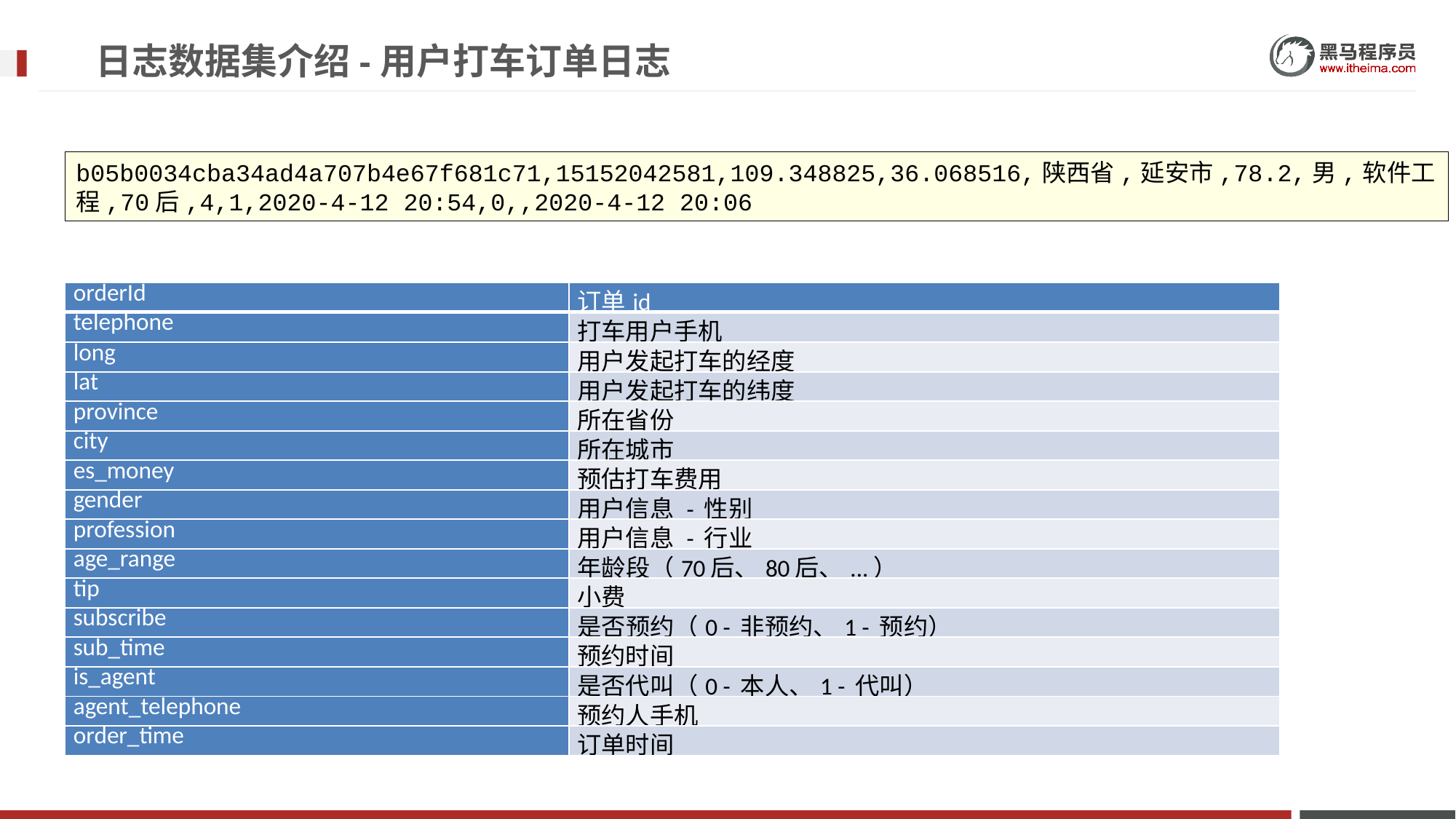

# 日志数据集介绍-用户打车订单日志
b05b0034cba34ad4a707b4e67f681c71,15152042581,109.348825,36.068516,陕西省,延安市,78.2,男,软件工程,70后,4,1,2020-4-12 20:54,0,,2020-4-12 20:06

| orderId | 订单id |
| --- | --- |
| telephone | 打车用户手机 |
| long | 用户发起打车的经度 |
| lat | 用户发起打车的纬度 |
| province | 所在省份 |
| city | 所在城市 |
| es\_money | 预估打车费用 |
| gender | 用户信息 - 性别 |
| profession | 用户信息 - 行业 |
| age\_range | 年龄段（70后、80后、...） |
| tip | 小费 |
| subscribe | 是否预约（0 - 非预约、1 - 预约） |
| sub\_time | 预约时间 |
| is\_agent | 是否代叫（0 - 本人、1 - 代叫） |
| agent\_telephone | 预约人手机 |
| order\_time | 订单时间 |